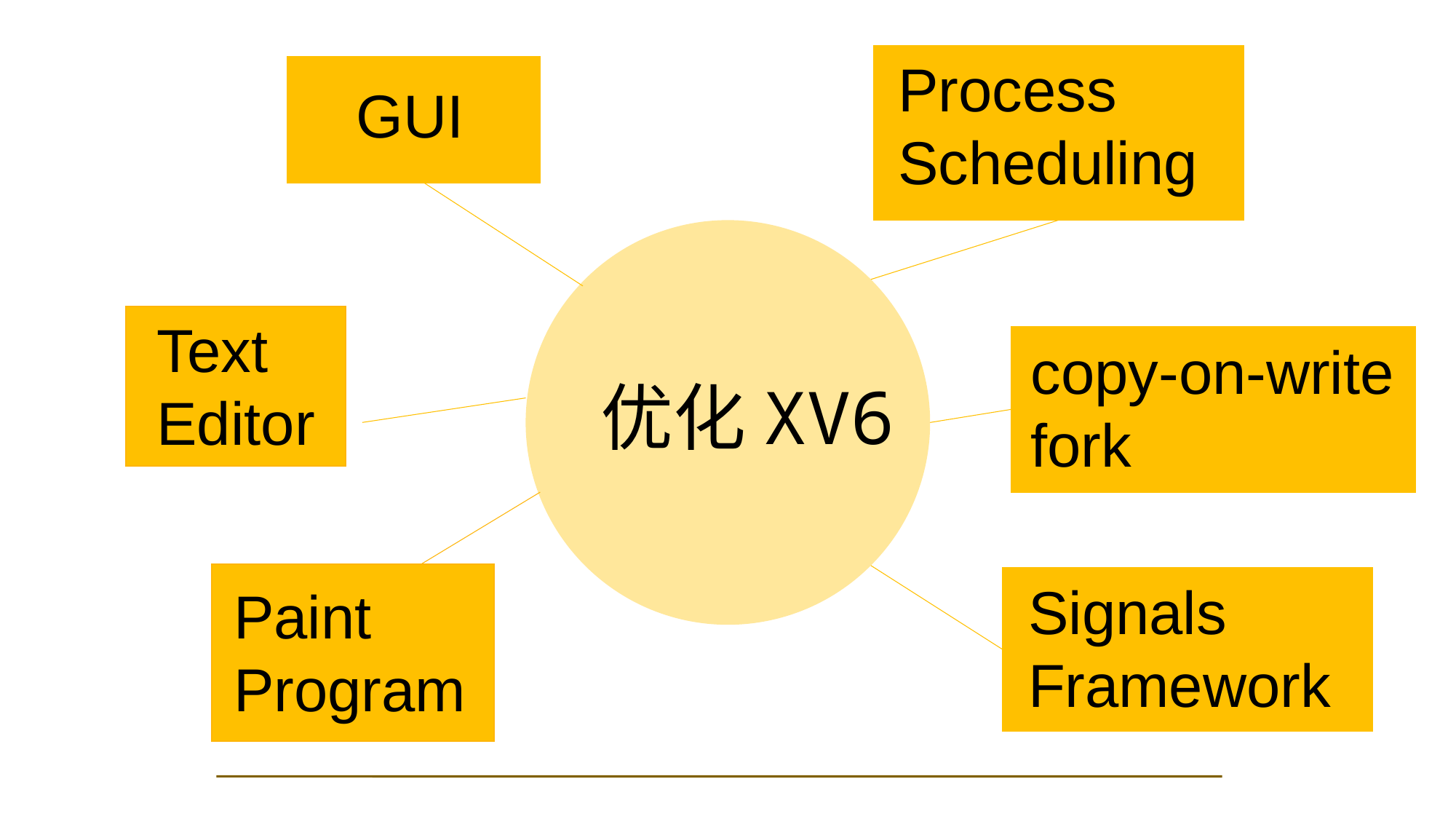

Process Scheduling

GUI

Text Editor

copy-on-write fork
优化XV6

Signals Framework
Paint Program